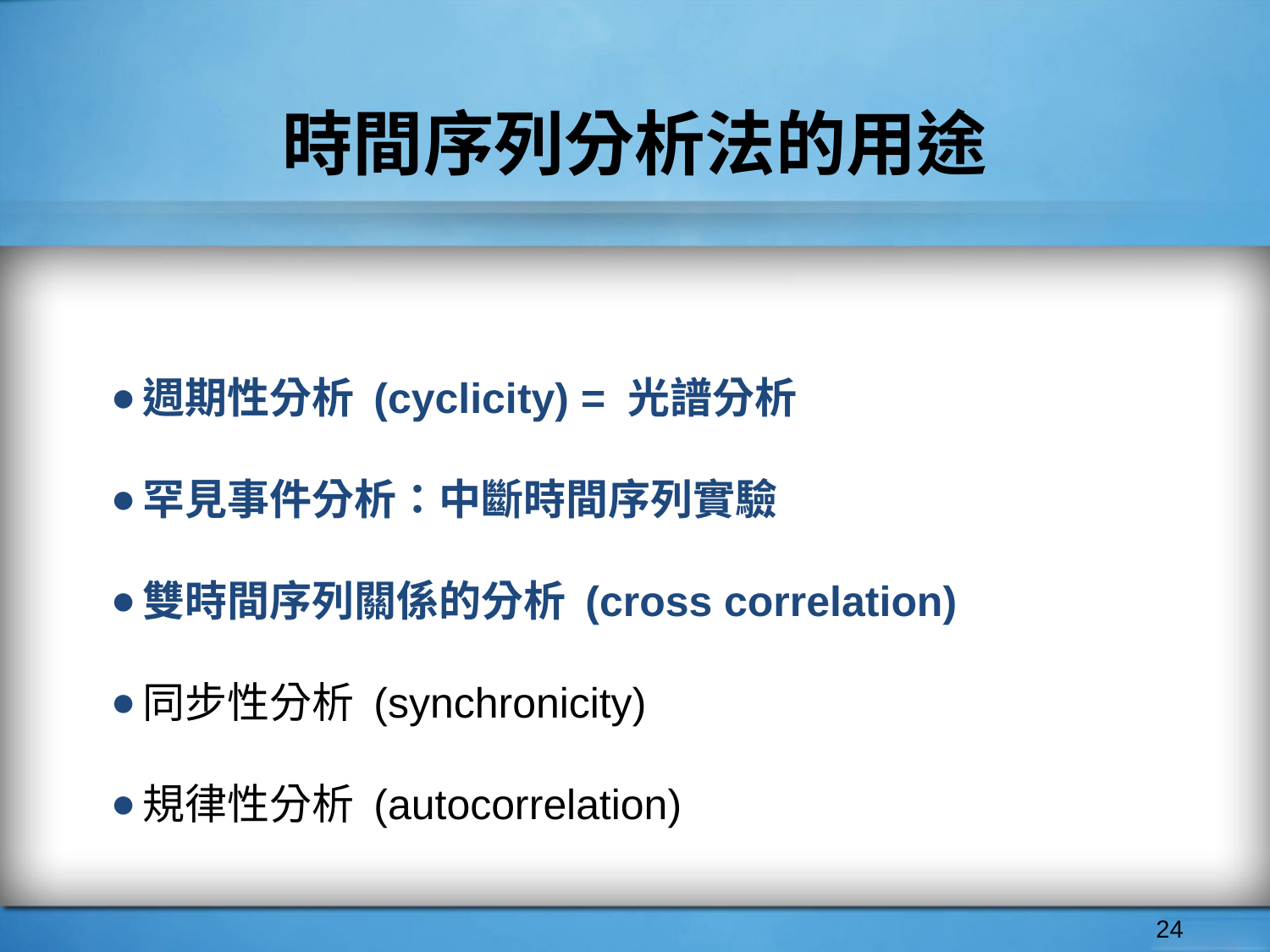

# 時間序列分析法的用途
週期性分析 (cyclicity) = 光譜分析
罕見事件分析：中斷時間序列實驗
雙時間序列關係的分析 (cross correlation)
同步性分析 (synchronicity)
規律性分析 (autocorrelation)
24